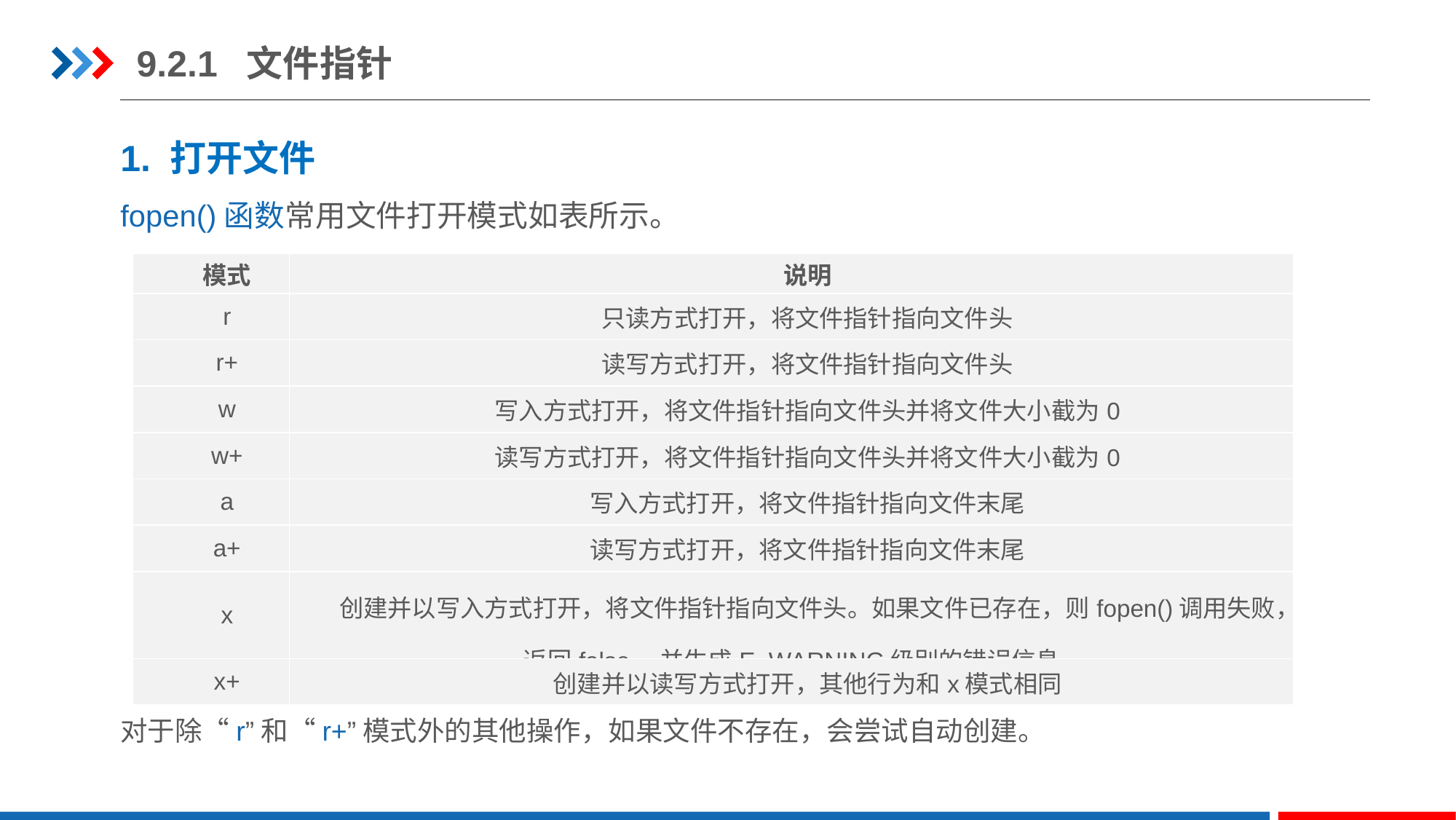

9.2.1  文件指针
1. 打开文件
fopen()函数常用文件打开模式如表所示。
| 模式 | 说明 |
| --- | --- |
| r | 只读方式打开，将文件指针指向文件头 |
| r+ | 读写方式打开，将文件指针指向文件头 |
| w | 写入方式打开，将文件指针指向文件头并将文件大小截为0 |
| w+ | 读写方式打开，将文件指针指向文件头并将文件大小截为0 |
| a | 写入方式打开，将文件指针指向文件末尾 |
| a+ | 读写方式打开，将文件指针指向文件末尾 |
| x | 创建并以写入方式打开，将文件指针指向文件头。如果文件已存在，则fopen()调用失败，返回false，并生成E\_WARNING级别的错误信息 |
| x+ | 创建并以读写方式打开，其他行为和x模式相同 |
对于除“r”和“r+”模式外的其他操作，如果文件不存在，会尝试自动创建。